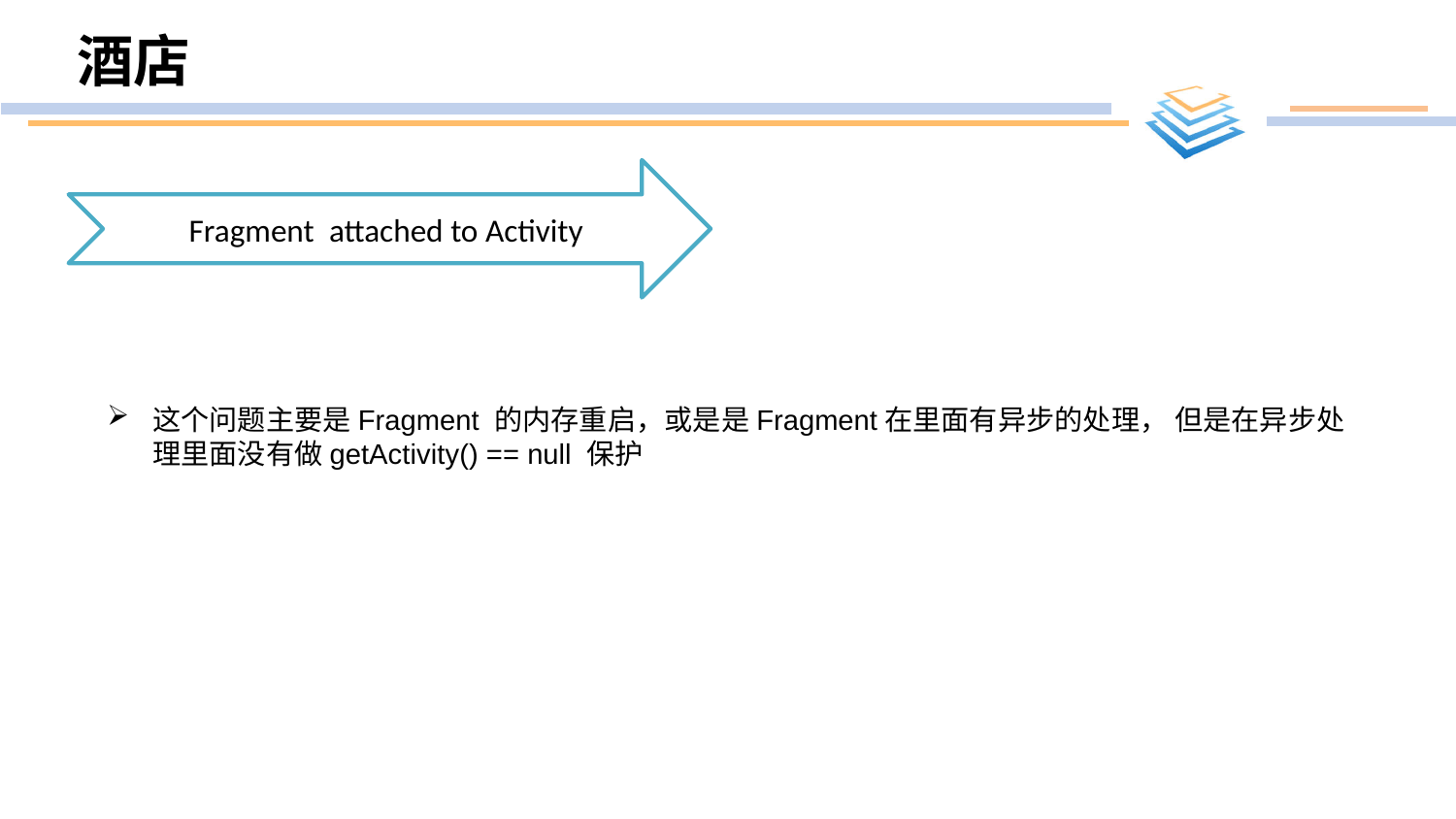

# 酒店
Fragment  attached to Activity
这个问题主要是Fragment 的内存重启，或是是Fragment在里面有异步的处理， 但是在异步处理里面没有做getActivity() == null 保护